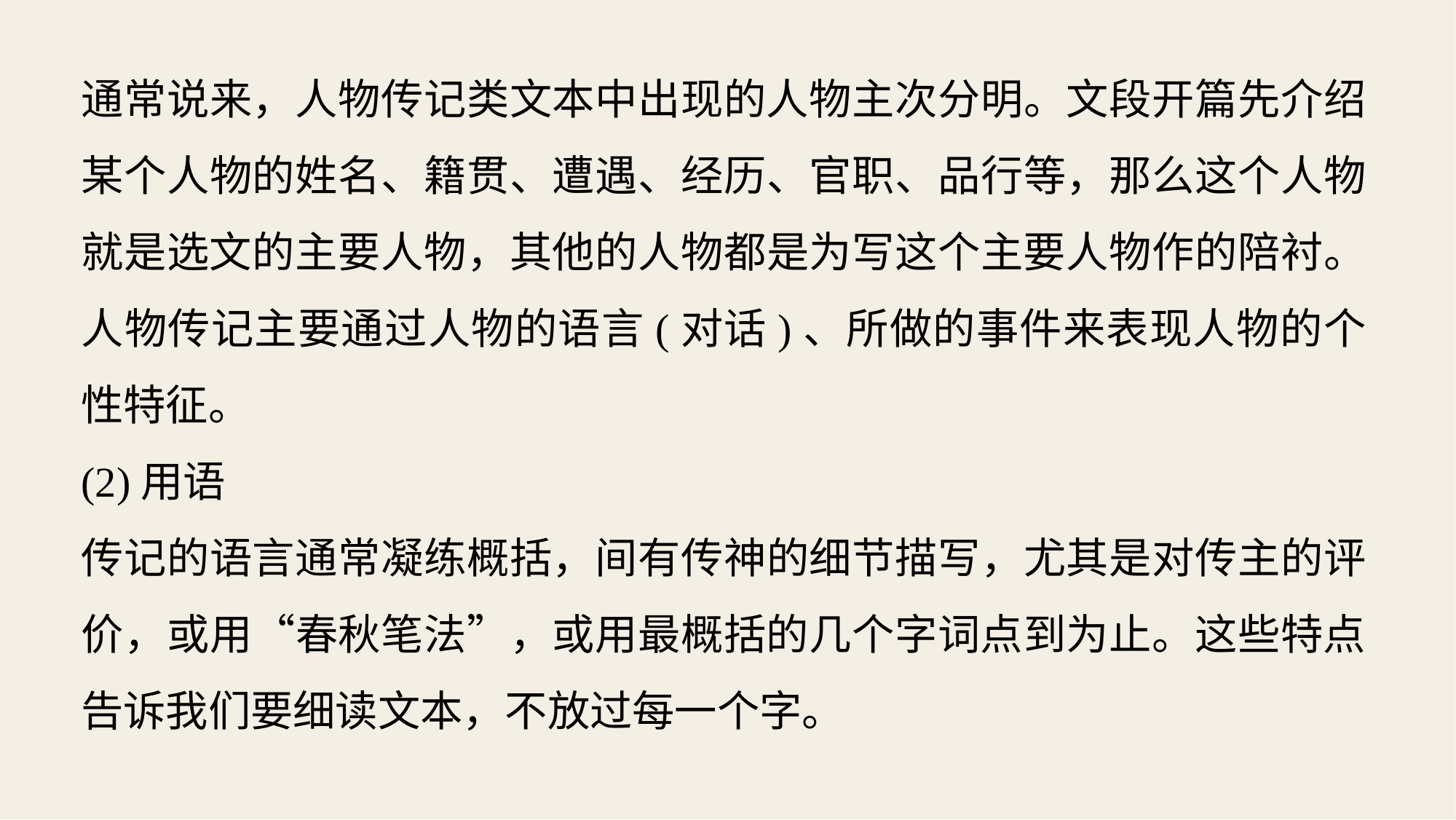

通常说来，人物传记类文本中出现的人物主次分明。文段开篇先介绍某个人物的姓名、籍贯、遭遇、经历、官职、品行等，那么这个人物就是选文的主要人物，其他的人物都是为写这个主要人物作的陪衬。人物传记主要通过人物的语言(对话)、所做的事件来表现人物的个性特征。
(2)用语
传记的语言通常凝练概括，间有传神的细节描写，尤其是对传主的评价，或用“春秋笔法”，或用最概括的几个字词点到为止。这些特点告诉我们要细读文本，不放过每一个字。